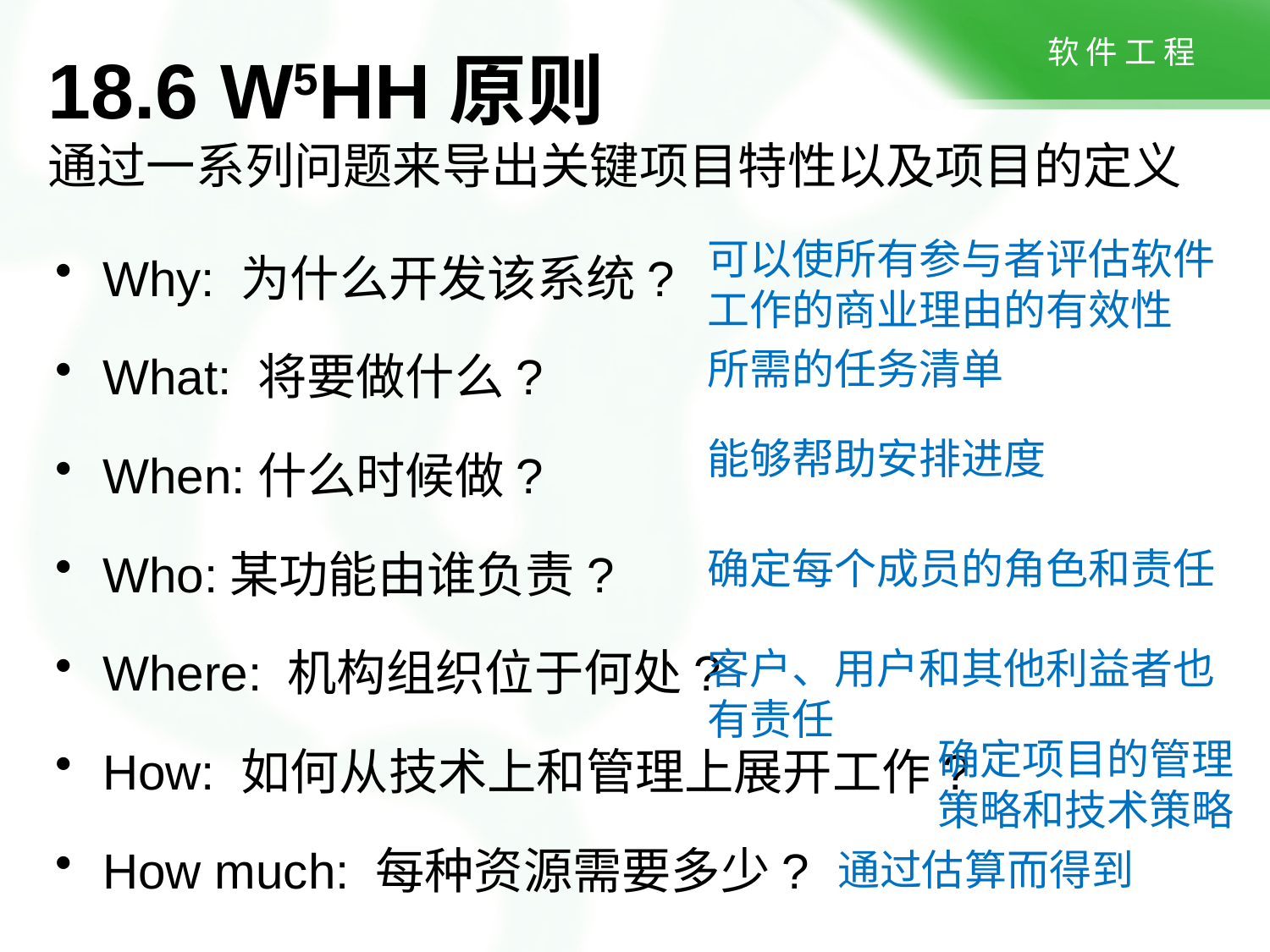

# 18.6 W5HH原则 通过一系列问题来导出关键项目特性以及项目的定义
Why: 为什么开发该系统?
What: 将要做什么?
When:什么时候做?
Who:某功能由谁负责?
Where: 机构组织位于何处?
How: 如何从技术上和管理上展开工作?
How much: 每种资源需要多少?
可以使所有参与者评估软件工作的商业理由的有效性
所需的任务清单
能够帮助安排进度
确定每个成员的角色和责任
客户、用户和其他利益者也有责任
确定项目的管理策略和技术策略
通过估算而得到